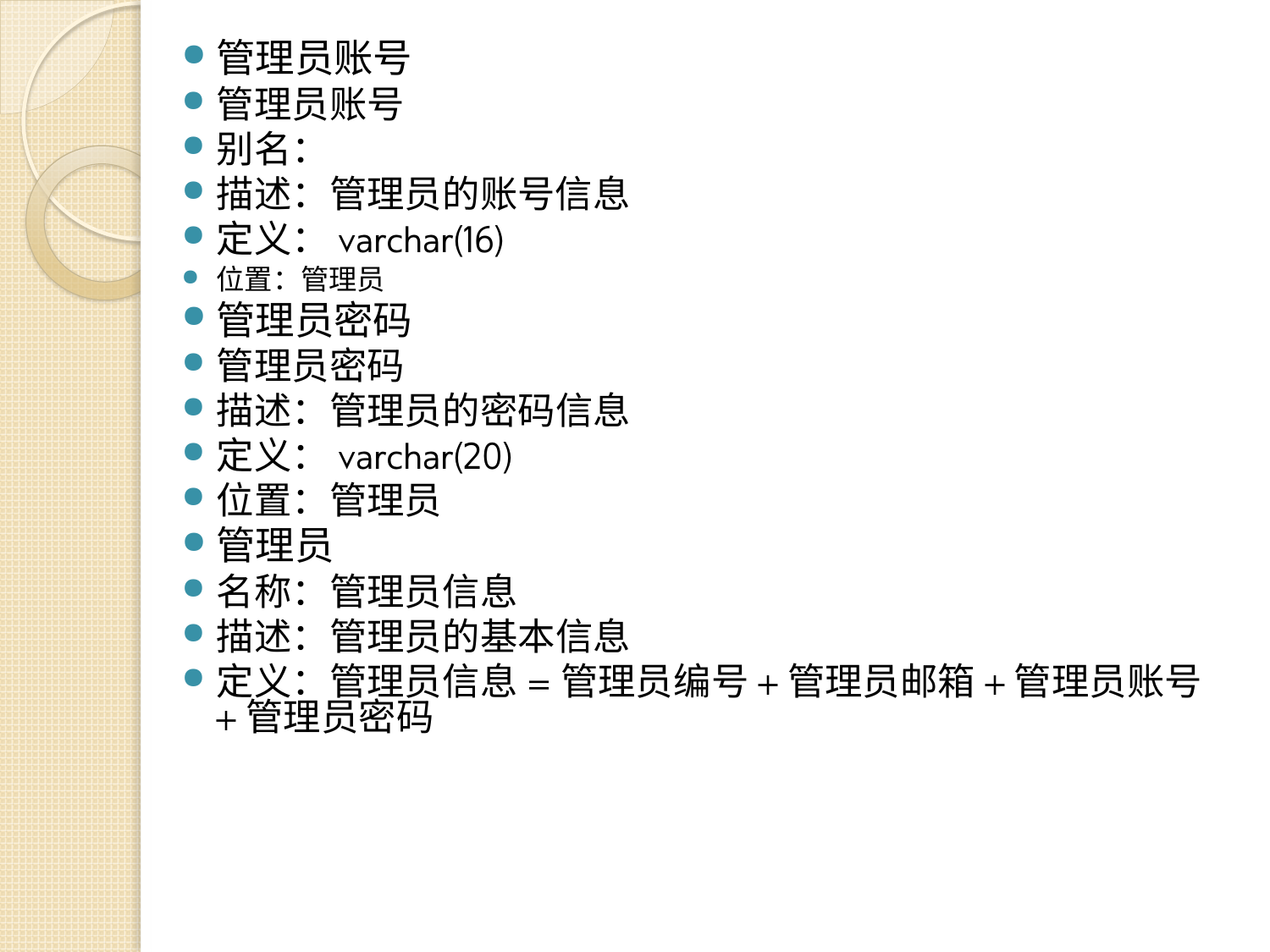

管理员账号
管理员账号
别名：
描述：管理员的账号信息
定义：varchar(16)
位置：管理员
管理员密码
管理员密码
描述：管理员的密码信息
定义：varchar(20)
位置：管理员
管理员
名称：管理员信息
描述：管理员的基本信息
定义：管理员信息=管理员编号+管理员邮箱+管理员账号+管理员密码